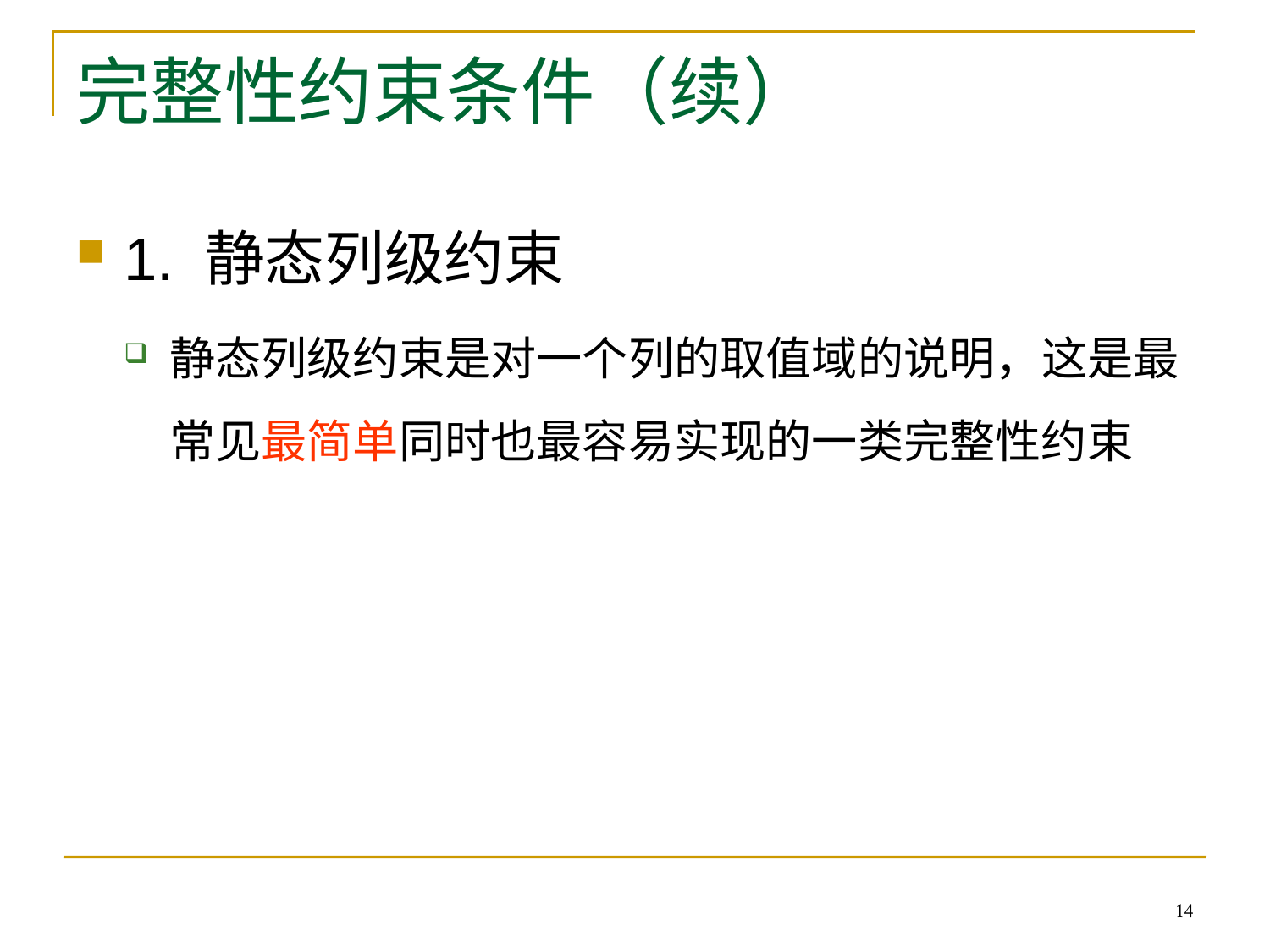

# 完整性约束条件（续）
1. 静态列级约束
静态列级约束是对一个列的取值域的说明，这是最常见最简单同时也最容易实现的一类完整性约束
14